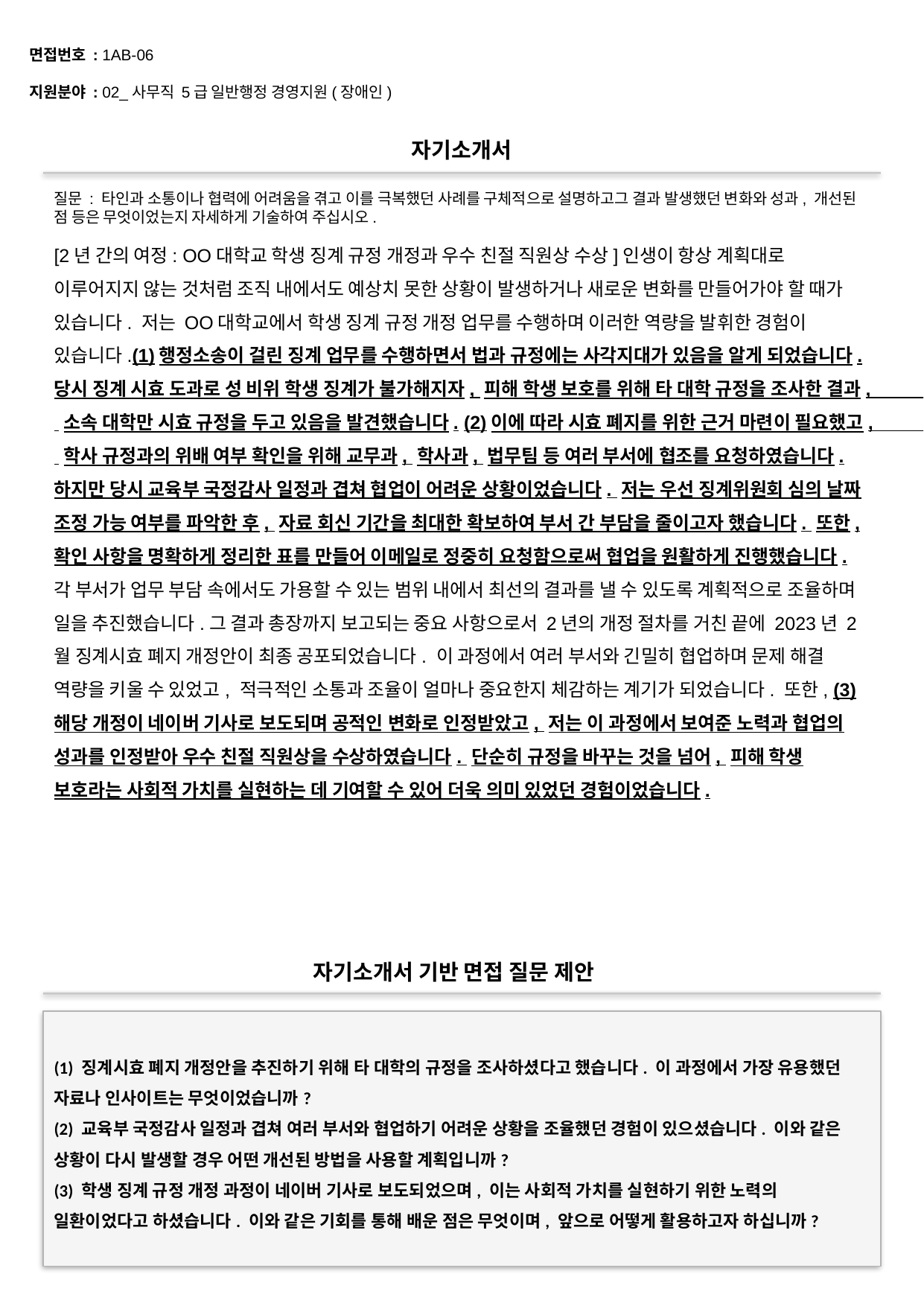

면접번호 : 1AB-06

지원분야 : 02_사무직 5급 일반행정 경영지원(장애인)
#

자기소개서

질문 : 타인과 소통이나 협력에 어려움을 겪고 이를 극복했던 사례를 구체적으로 설명하고그 결과 발생했던 변화와 성과, 개선된 점 등은 무엇이었는지 자세하게 기술하여 주십시오.

[2년 간의 여정: OO대학교 학생 징계 규정 개정과 우수 친절 직원상 수상]인생이 항상 계획대로 이루어지지 않는 것처럼 조직 내에서도 예상치 못한 상황이 발생하거나 새로운 변화를 만들어가야 할 때가 있습니다. 저는 OO대학교에서 학생 징계 규정 개정 업무를 수행하며 이러한 역량을 발휘한 경험이 있습니다.(1)행정소송이 걸린 징계 업무를 수행하면서 법과 규정에는 사각지대가 있음을 알게 되었습니다. 당시 징계 시효 도과로 성 비위 학생 징계가 불가해지자, 피해 학생 보호를 위해 타 대학 규정을 조사한 결과, 소속 대학만 시효 규정을 두고 있음을 발견했습니다. (2)이에 따라 시효 폐지를 위한 근거 마련이 필요했고, 학사 규정과의 위배 여부 확인을 위해 교무과, 학사과, 법무팀 등 여러 부서에 협조를 요청하였습니다. 하지만 당시 교육부 국정감사 일정과 겹쳐 협업이 어려운 상황이었습니다. 저는 우선 징계위원회 심의 날짜 조정 가능 여부를 파악한 후, 자료 회신 기간을 최대한 확보하여 부서 간 부담을 줄이고자 했습니다. 또한, 확인 사항을 명확하게 정리한 표를 만들어 이메일로 정중히 요청함으로써 협업을 원활하게 진행했습니다. 각 부서가 업무 부담 속에서도 가용할 수 있는 범위 내에서 최선의 결과를 낼 수 있도록 계획적으로 조율하며 일을 추진했습니다.그 결과 총장까지 보고되는 중요 사항으로서 2년의 개정 절차를 거친 끝에 2023년 2월 징계시효 폐지 개정안이 최종 공포되었습니다. 이 과정에서 여러 부서와 긴밀히 협업하며 문제 해결 역량을 키울 수 있었고, 적극적인 소통과 조율이 얼마나 중요한지 체감하는 계기가 되었습니다. 또한, (3)해당 개정이 네이버 기사로 보도되며 공적인 변화로 인정받았고, 저는 이 과정에서 보여준 노력과 협업의 성과를 인정받아 우수 친절 직원상을 수상하였습니다. 단순히 규정을 바꾸는 것을 넘어, 피해 학생 보호라는 사회적 가치를 실현하는 데 기여할 수 있어 더욱 의미 있었던 경험이었습니다.

자기소개서 기반 면접 질문 제안

(1) 징계시효 폐지 개정안을 추진하기 위해 타 대학의 규정을 조사하셨다고 했습니다. 이 과정에서 가장 유용했던 자료나 인사이트는 무엇이었습니까?
(2) 교육부 국정감사 일정과 겹쳐 여러 부서와 협업하기 어려운 상황을 조율했던 경험이 있으셨습니다. 이와 같은 상황이 다시 발생할 경우 어떤 개선된 방법을 사용할 계획입니까?
(3) 학생 징계 규정 개정 과정이 네이버 기사로 보도되었으며, 이는 사회적 가치를 실현하기 위한 노력의 일환이었다고 하셨습니다. 이와 같은 기회를 통해 배운 점은 무엇이며, 앞으로 어떻게 활용하고자 하십니까?